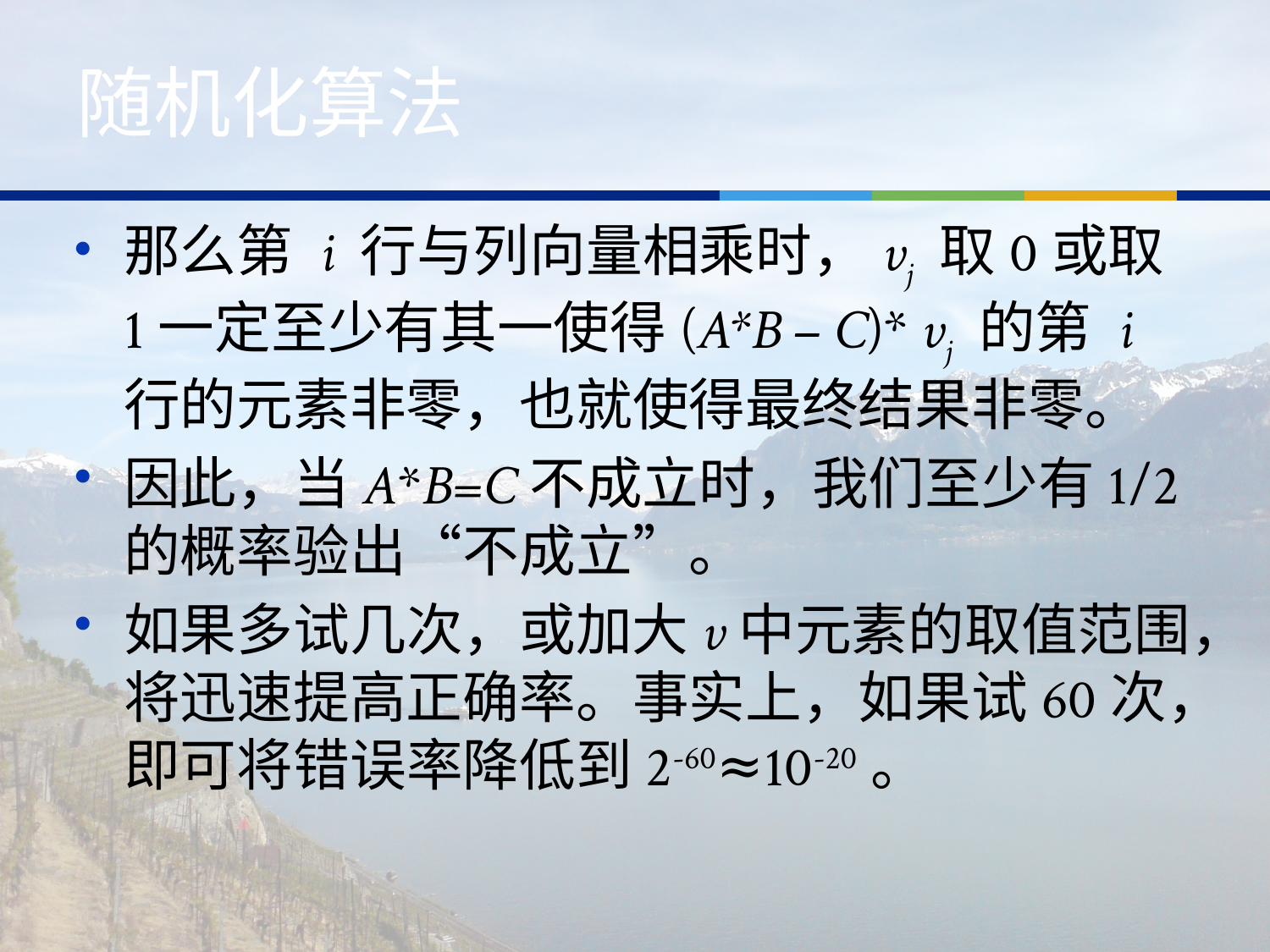

# 随机化算法
那么第 i 行与列向量相乘时，vj 取0或取1一定至少有其一使得(A*B – C)* vj 的第 i 行的元素非零，也就使得最终结果非零。
因此，当A*B=C不成立时，我们至少有1/2的概率验出“不成立”。
如果多试几次，或加大v中元素的取值范围，将迅速提高正确率。事实上，如果试60次，即可将错误率降低到2-60≈10-20。